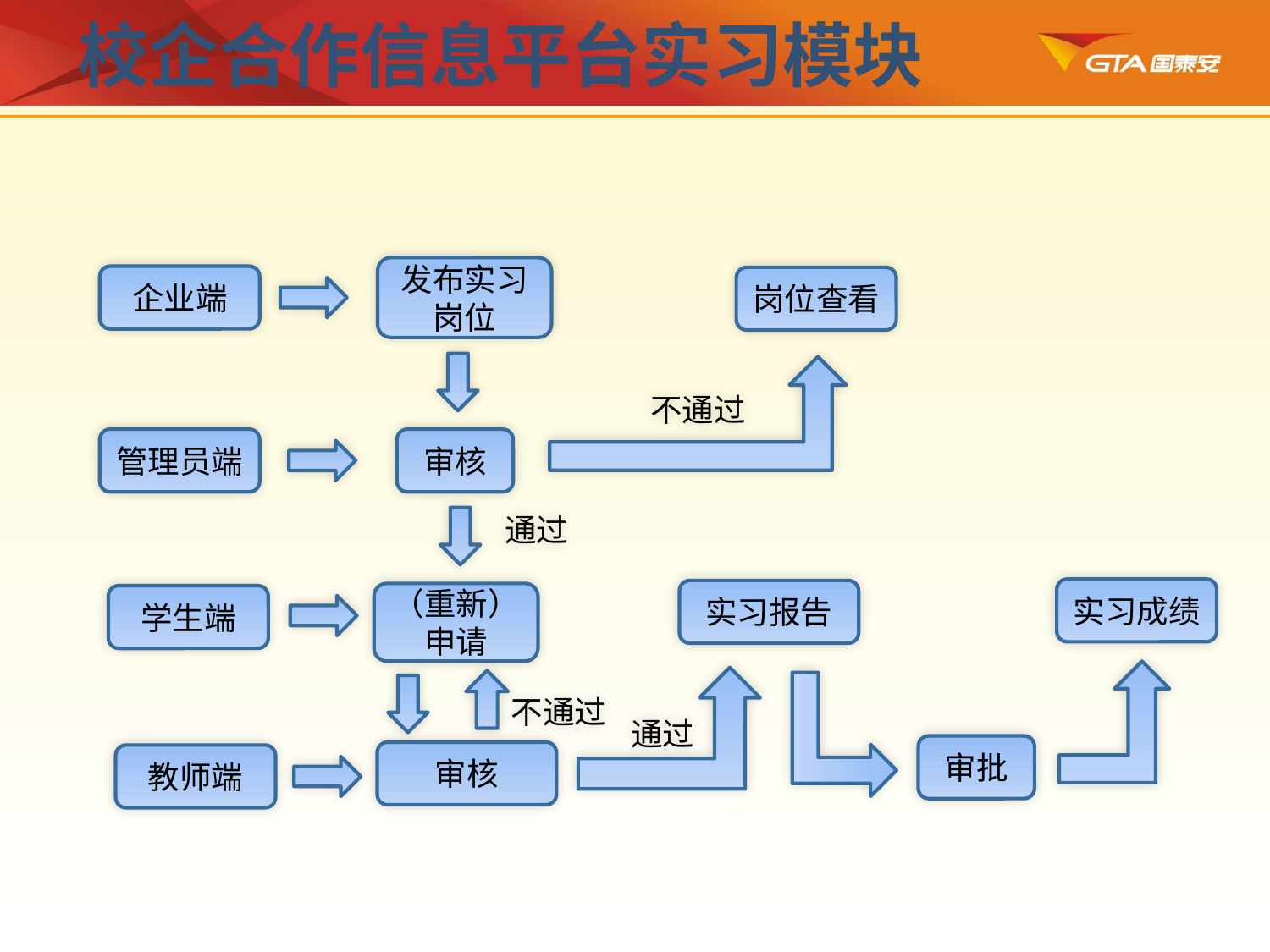

# 校企合作信息平台实习模块
发布实习岗位
企业端
岗位查看

不通过
管理员端
审核

通过

实习成绩
实习报告
（重新）申请
学生端

不通过
通过
审批
审核
教师端